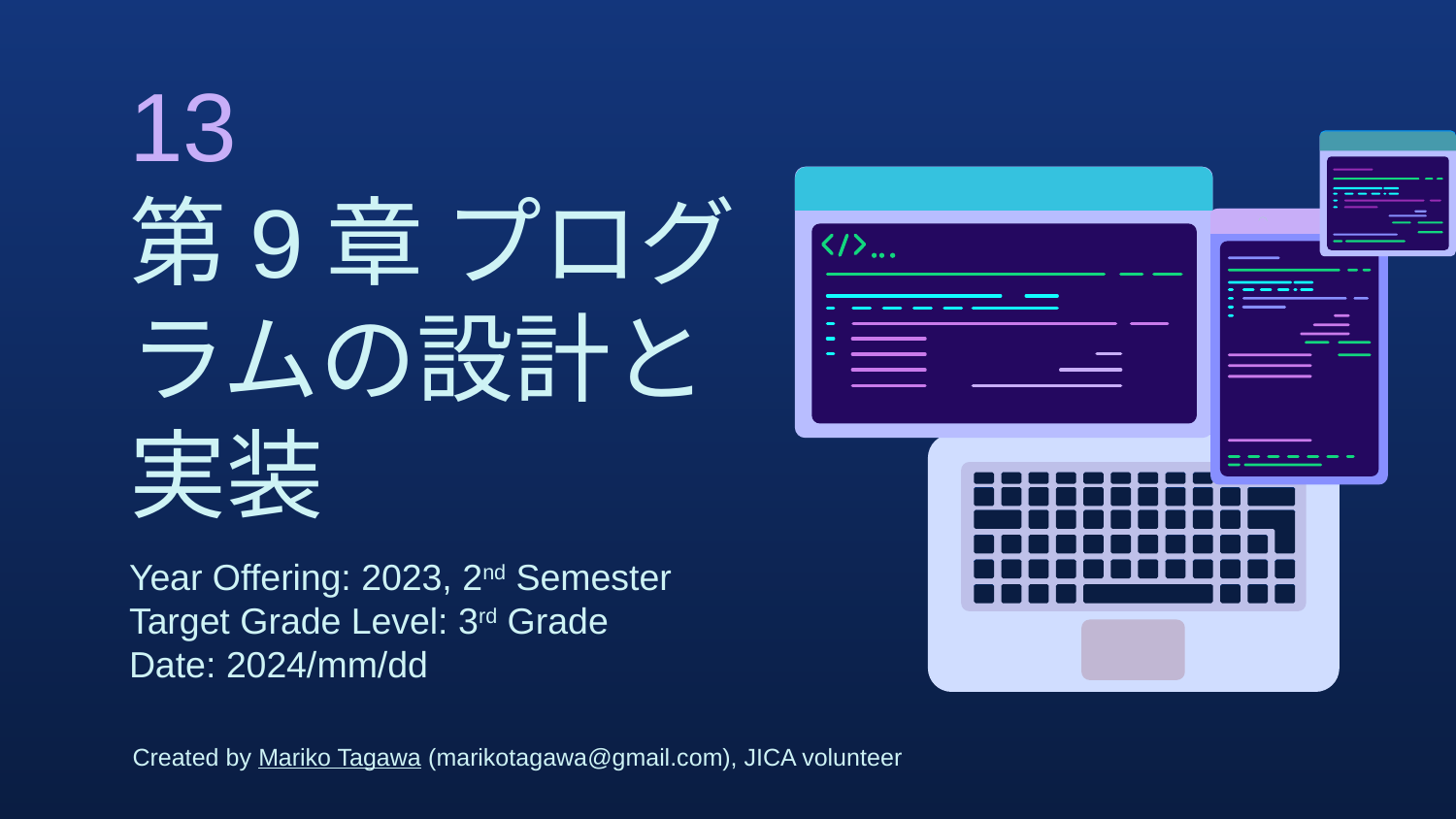

# 13 第9章 プログラムの設計と実装

Year Offering: 2023, 2nd Semester
Target Grade Level: 3rd Grade
Date: 2024/mm/dd

Created by Mariko Tagawa (marikotagawa@gmail.com), JICA volunteer